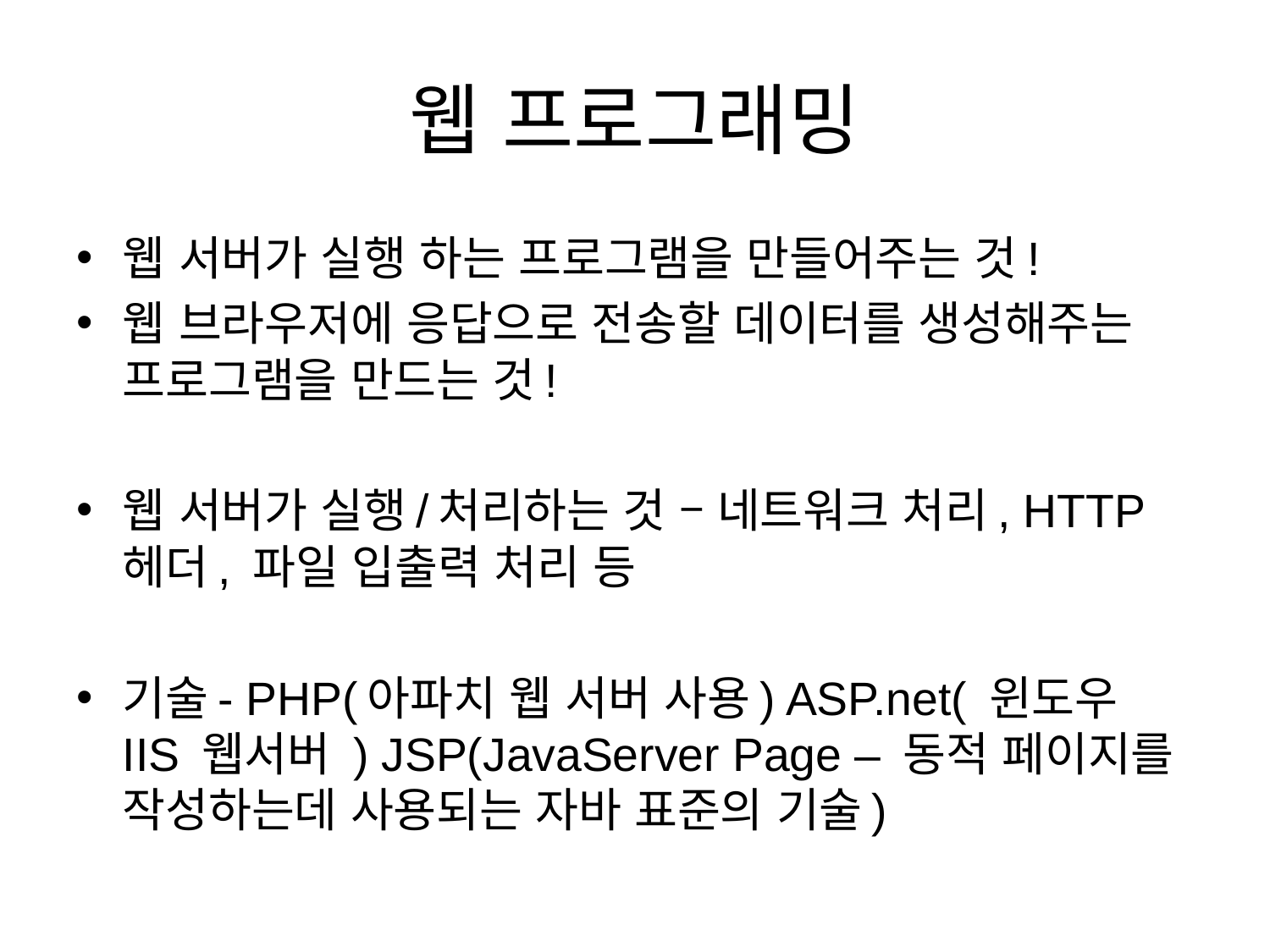

# 웹 프로그래밍
웹 서버가 실행 하는 프로그램을 만들어주는 것!
웹 브라우저에 응답으로 전송할 데이터를 생성해주는 프로그램을 만드는 것!

웹 서버가 실행/처리하는 것 – 네트워크 처리, HTTP 헤더, 파일 입출력 처리 등

기술- PHP(아파치 웹 서버 사용) ASP.net( 윈도우 IIS 웹서버 ) JSP(JavaServer Page – 동적 페이지를 작성하는데 사용되는 자바 표준의 기술)